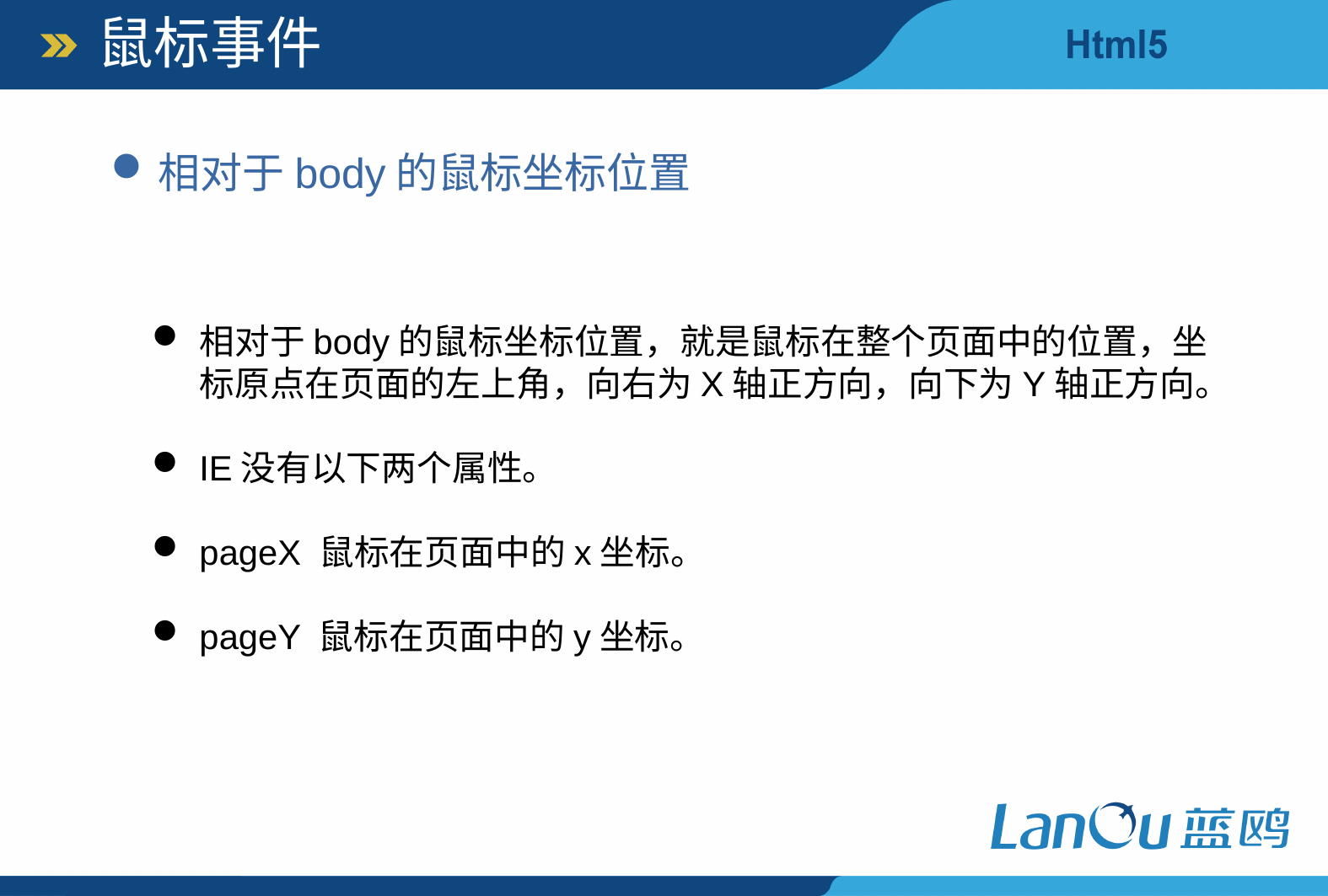

鼠标事件
相对于body的鼠标坐标位置
相对于body的鼠标坐标位置，就是鼠标在整个页面中的位置，坐标原点在页面的左上角，向右为X轴正方向，向下为Y轴正方向。

IE没有以下两个属性。

pageX 鼠标在页面中的x坐标。

pageY 鼠标在页面中的y坐标。